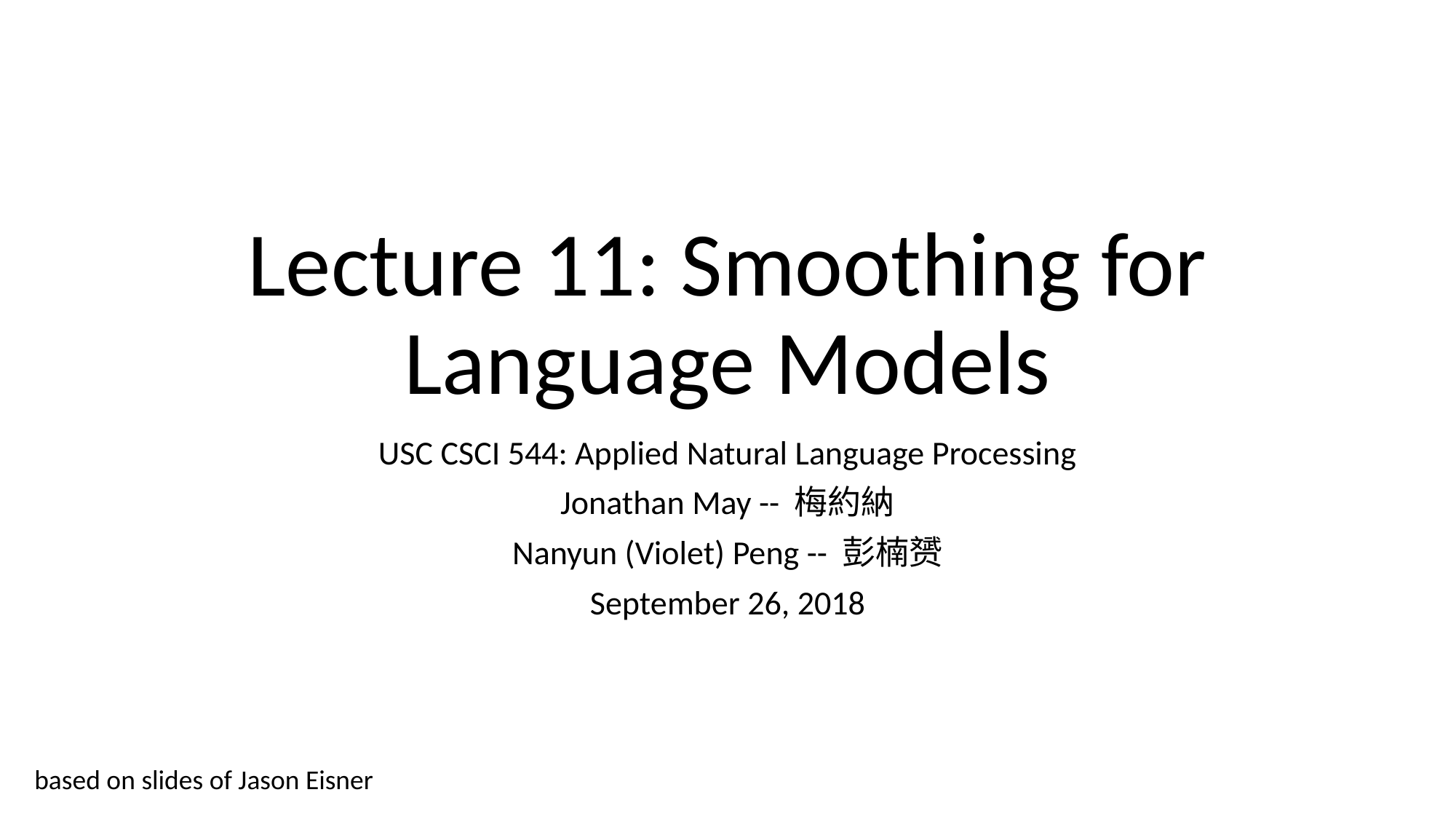

# Lecture 11: Smoothing for Language Models
USC CSCI 544: Applied Natural Language Processing
Jonathan May -- 梅約納
Nanyun (Violet) Peng -- 彭楠赟
September 26, 2018

based on slides of Jason Eisner